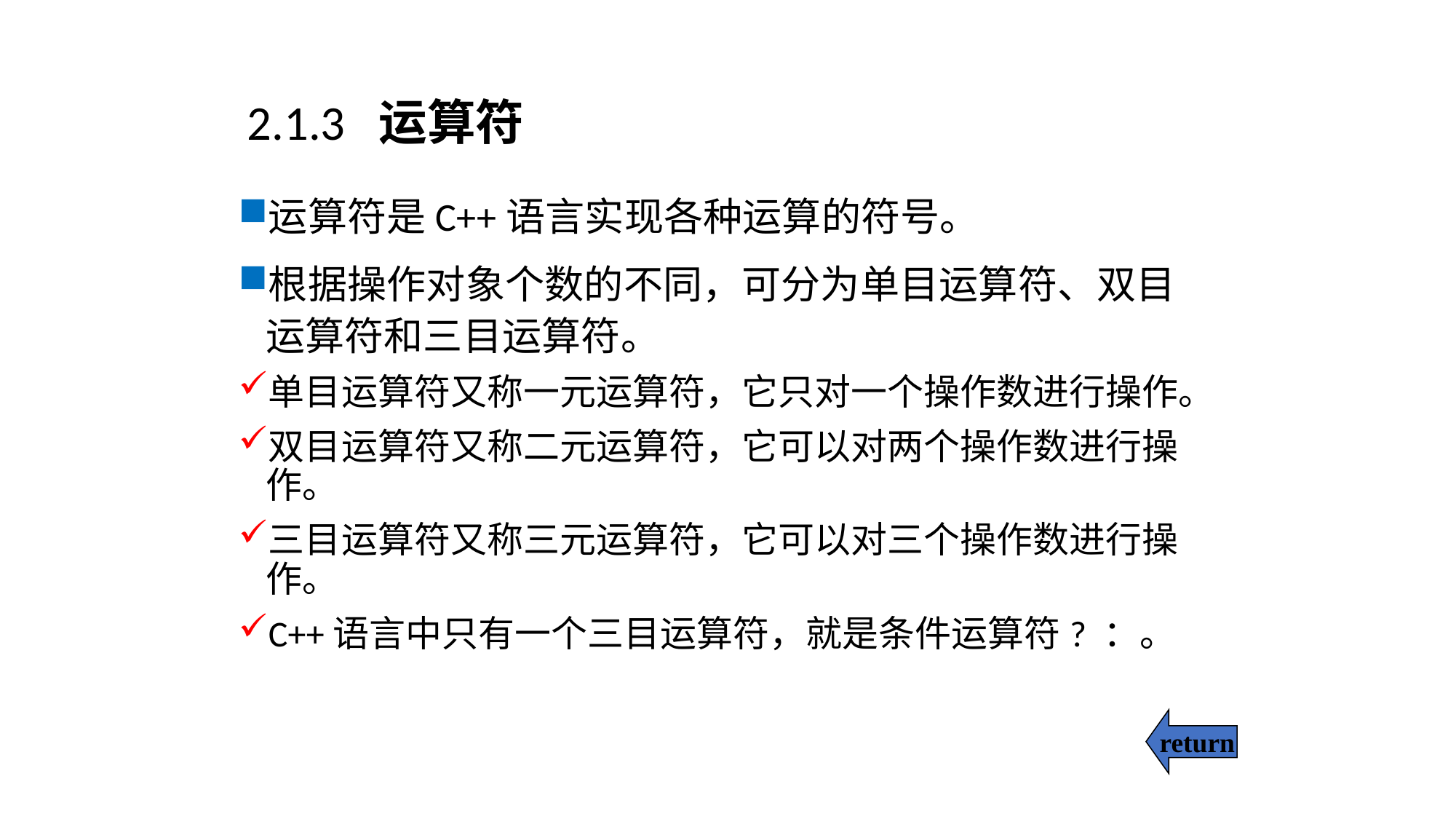

# 2.1.3  运算符
运算符是C++语言实现各种运算的符号。
根据操作对象个数的不同，可分为单目运算符、双目运算符和三目运算符。
单目运算符又称一元运算符，它只对一个操作数进行操作。
双目运算符又称二元运算符，它可以对两个操作数进行操作。
三目运算符又称三元运算符，它可以对三个操作数进行操作。
C++语言中只有一个三目运算符，就是条件运算符? ：。
return